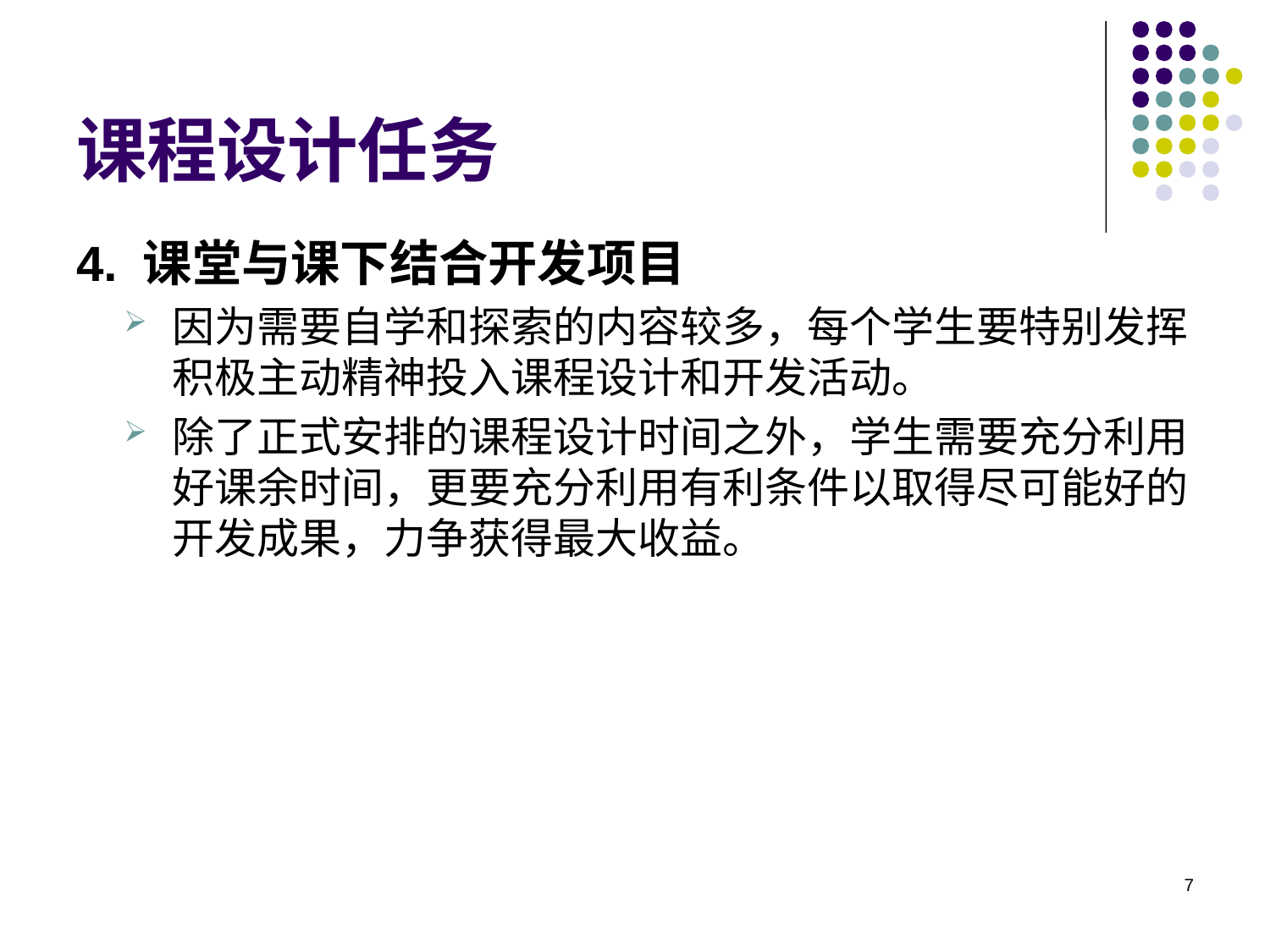

# 课程设计任务
4. 课堂与课下结合开发项目
因为需要自学和探索的内容较多，每个学生要特别发挥积极主动精神投入课程设计和开发活动。
除了正式安排的课程设计时间之外，学生需要充分利用好课余时间，更要充分利用有利条件以取得尽可能好的开发成果，力争获得最大收益。

7